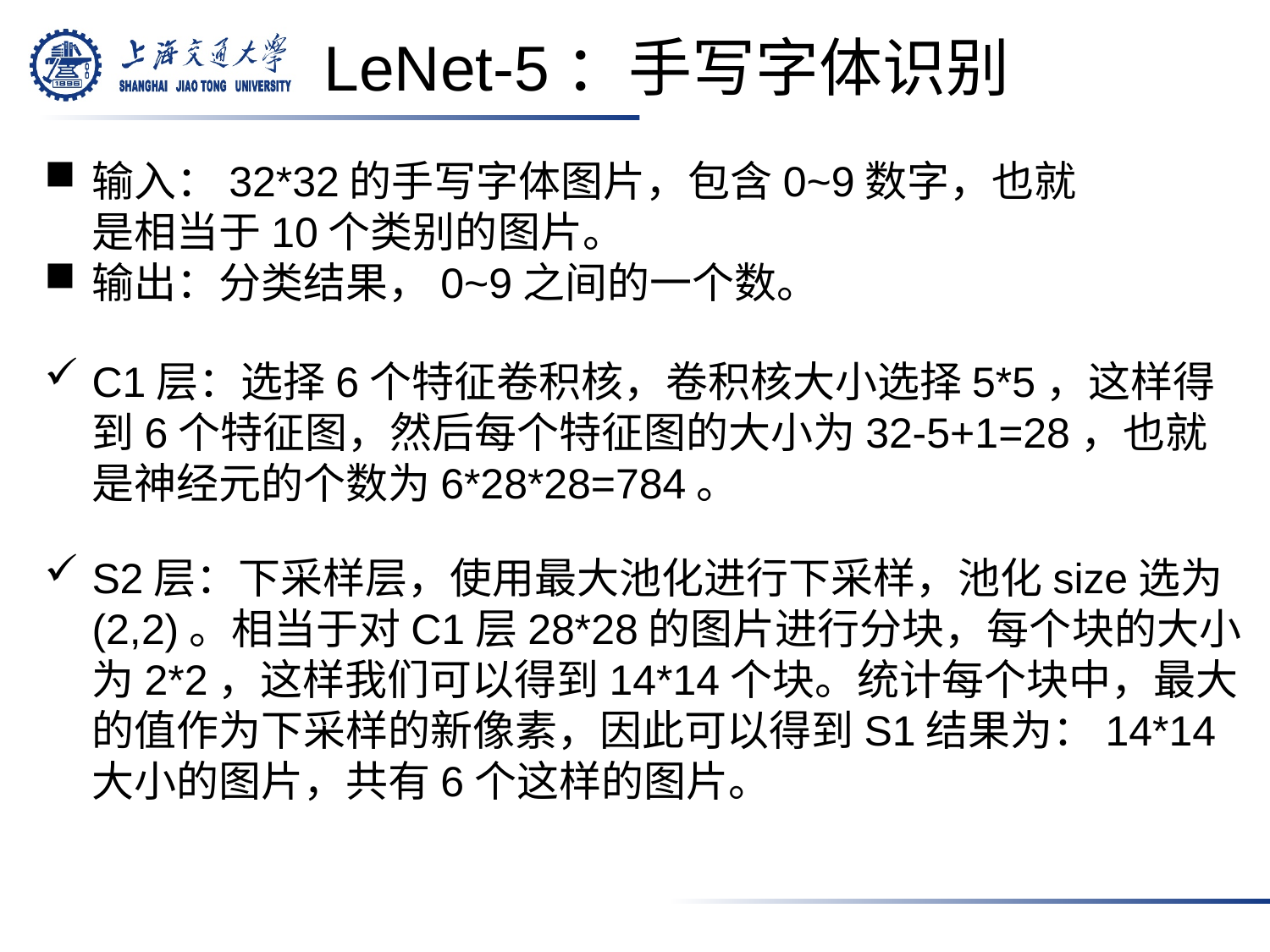

LeNet-5：手写字体识别
输入：32*32的手写字体图片，包含0~9数字，也就是相当于10个类别的图片。
输出：分类结果，0~9之间的一个数。
C1层：选择6个特征卷积核，卷积核大小选择5*5，这样得到6个特征图，然后每个特征图的大小为32-5+1=28，也就是神经元的个数为6*28*28=784。

S2层：下采样层，使用最大池化进行下采样，池化size选为(2,2)。相当于对C1层28*28的图片进行分块，每个块的大小为2*2，这样我们可以得到14*14个块。统计每个块中，最大的值作为下采样的新像素，因此可以得到S1结果为：14*14大小的图片，共有6个这样的图片。